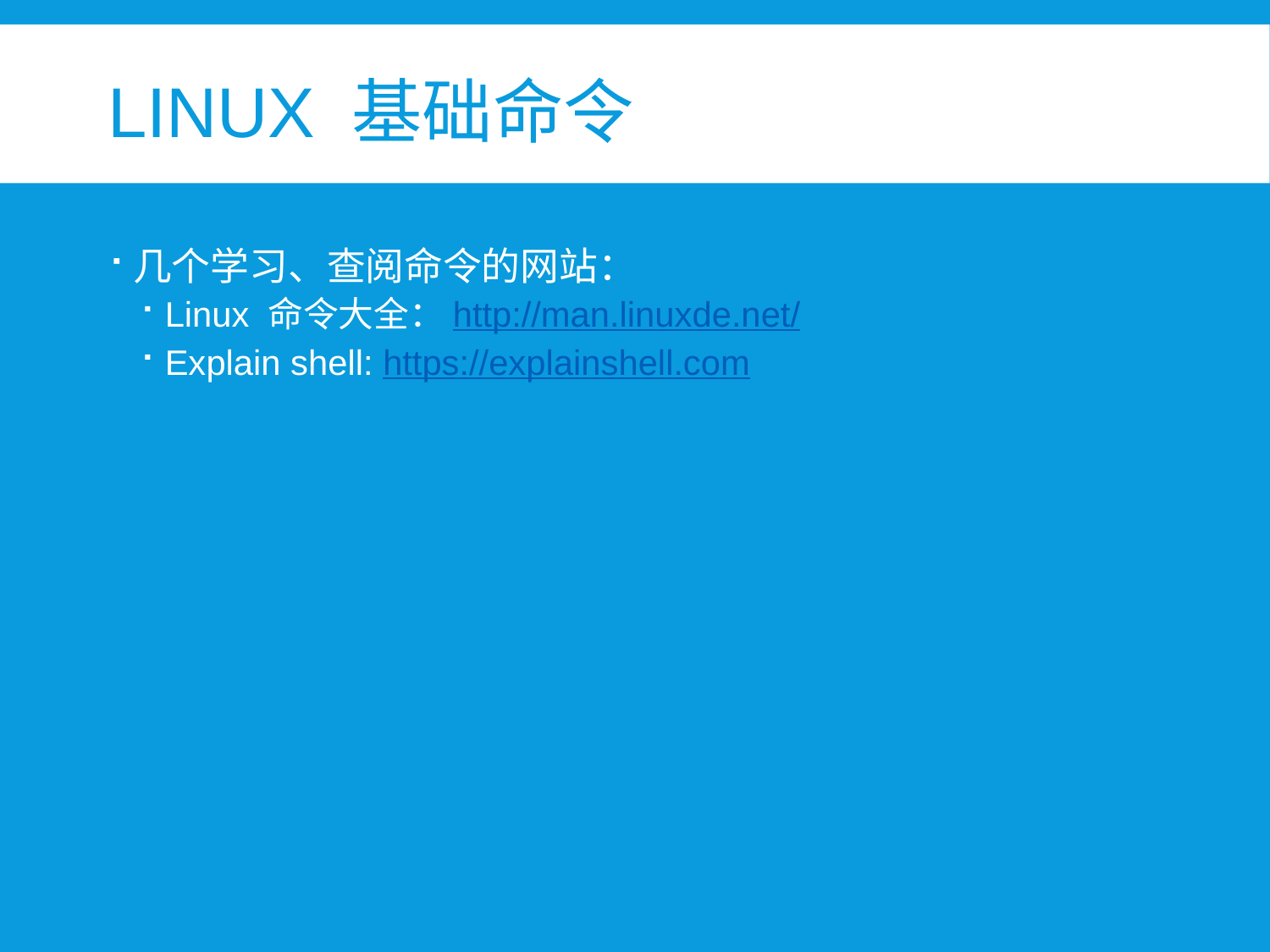

# Linux 基础命令
几个学习、查阅命令的网站：
Linux 命令大全：http://man.linuxde.net/
Explain shell: https://explainshell.com